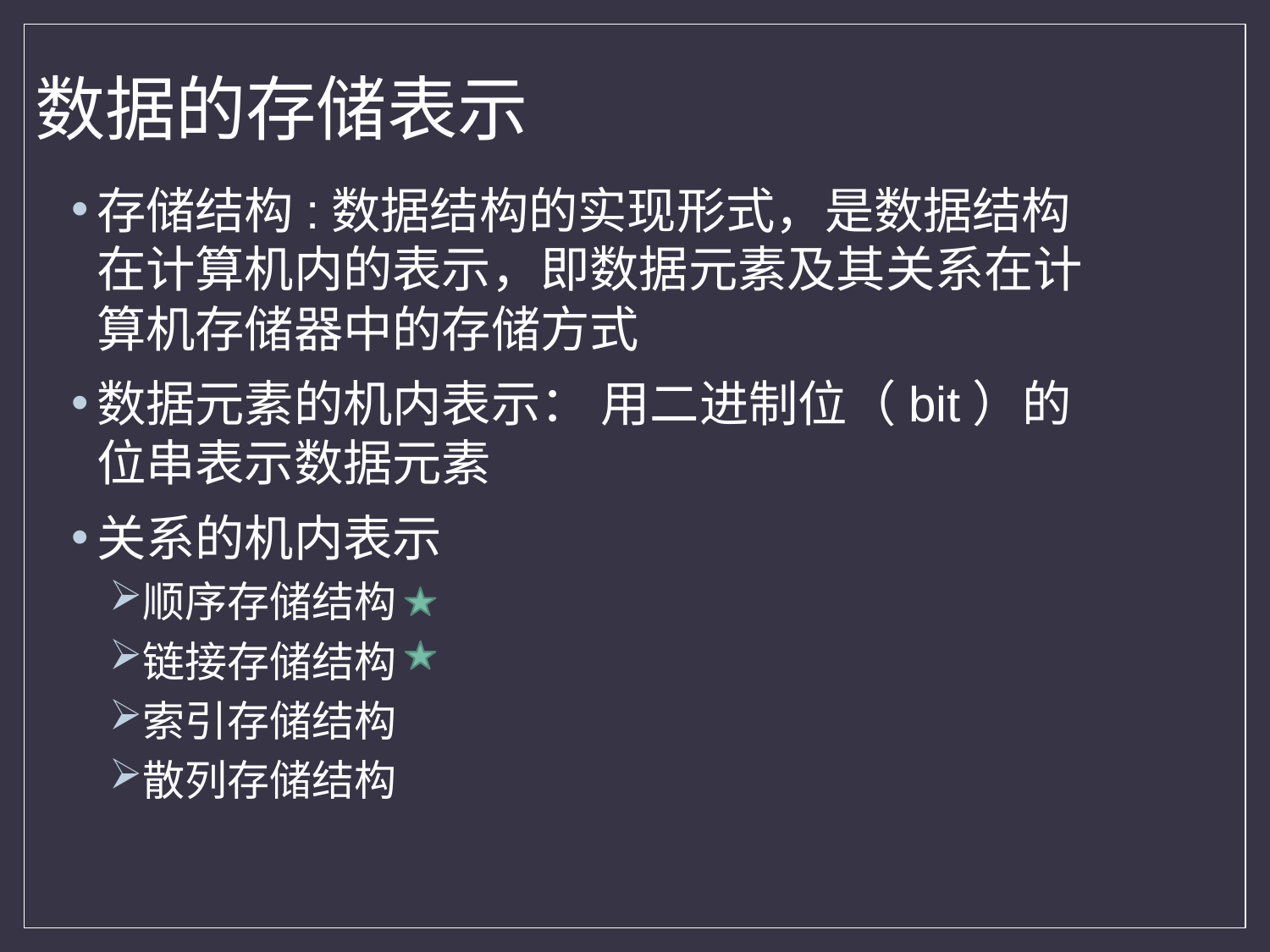

# 数据的存储表示
存储结构:数据结构的实现形式，是数据结构在计算机内的表示，即数据元素及其关系在计算机存储器中的存储方式
数据元素的机内表示： 用二进制位（bit）的位串表示数据元素
关系的机内表示
顺序存储结构
链接存储结构
索引存储结构
散列存储结构